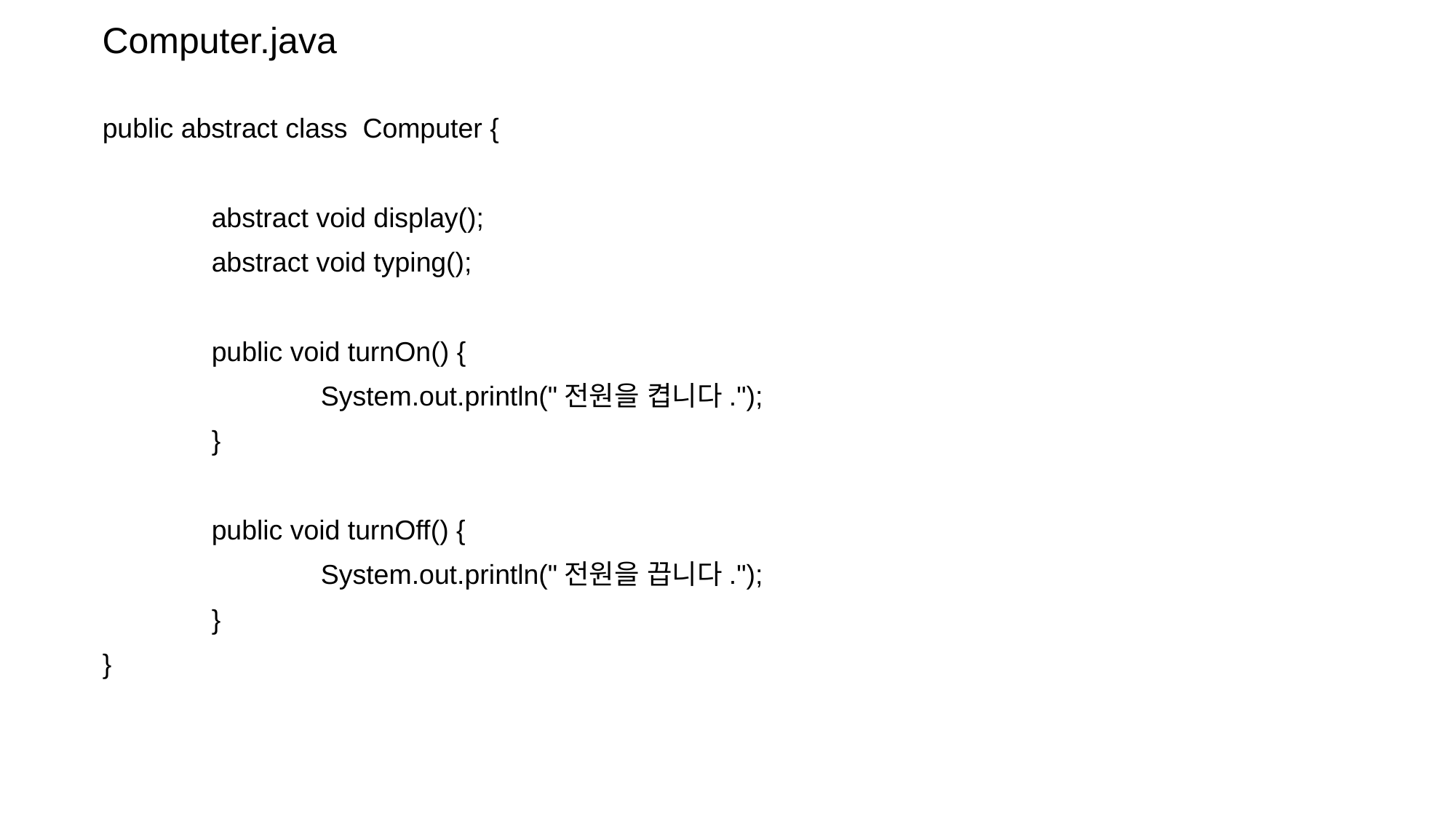

Computer.java
public abstract class  Computer {

	abstract void display();
	abstract void typing();

	public void turnOn() {
		System.out.println("전원을 켭니다.");
	}

	public void turnOff() {
		System.out.println("전원을 끕니다.");
	}
}